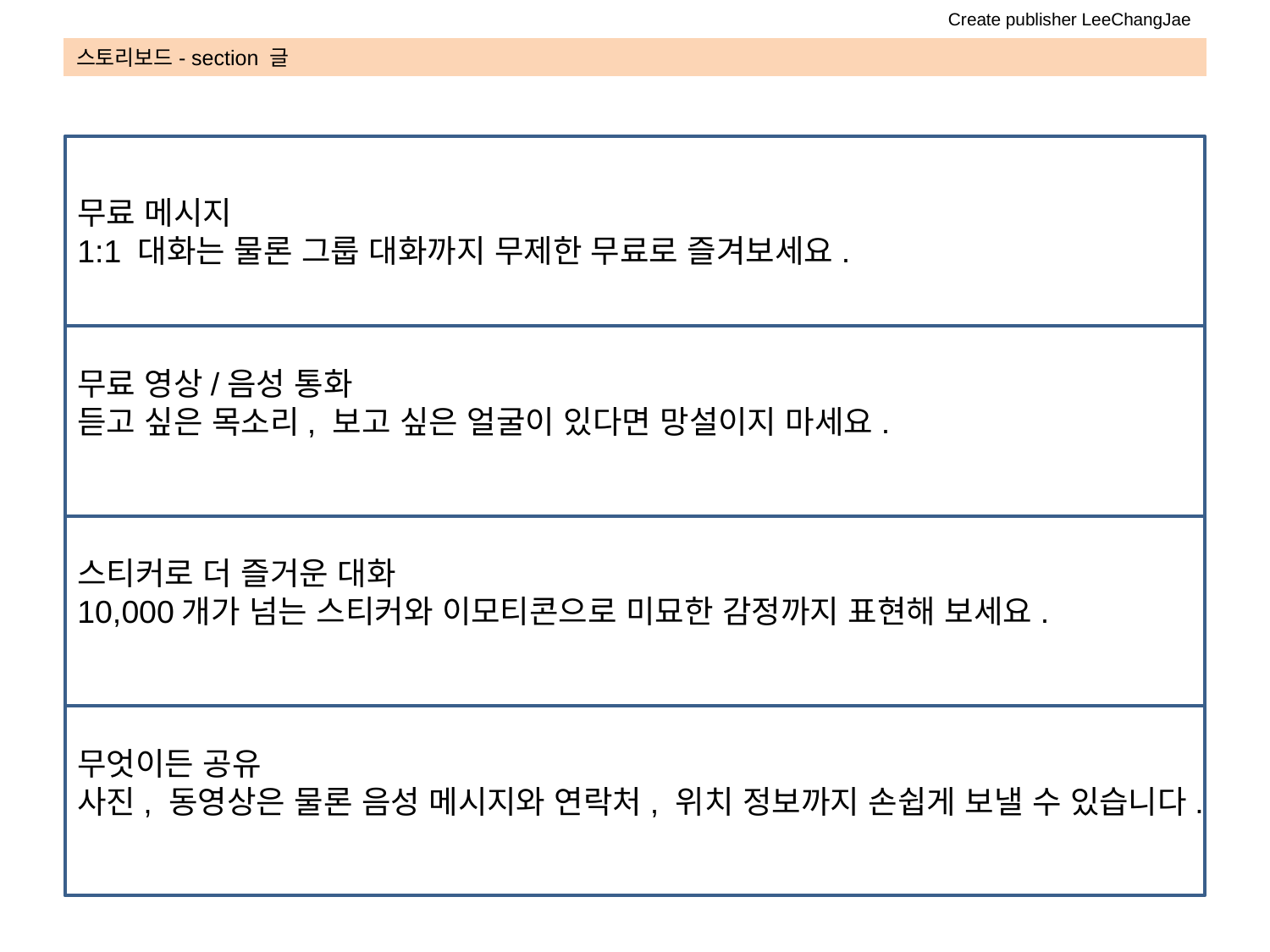

Create publisher LeeChangJae
# 스토리보드- section 글
무료 메시지
1:1 대화는 물론 그룹 대화까지 무제한 무료로 즐겨보세요.
무료 영상/음성 통화
듣고 싶은 목소리, 보고 싶은 얼굴이 있다면 망설이지 마세요.

스티커로 더 즐거운 대화
10,000개가 넘는 스티커와 이모티콘으로 미묘한 감정까지 표현해 보세요.

무엇이든 공유
사진, 동영상은 물론 음성 메시지와 연락처, 위치 정보까지 손쉽게 보낼 수 있습니다.